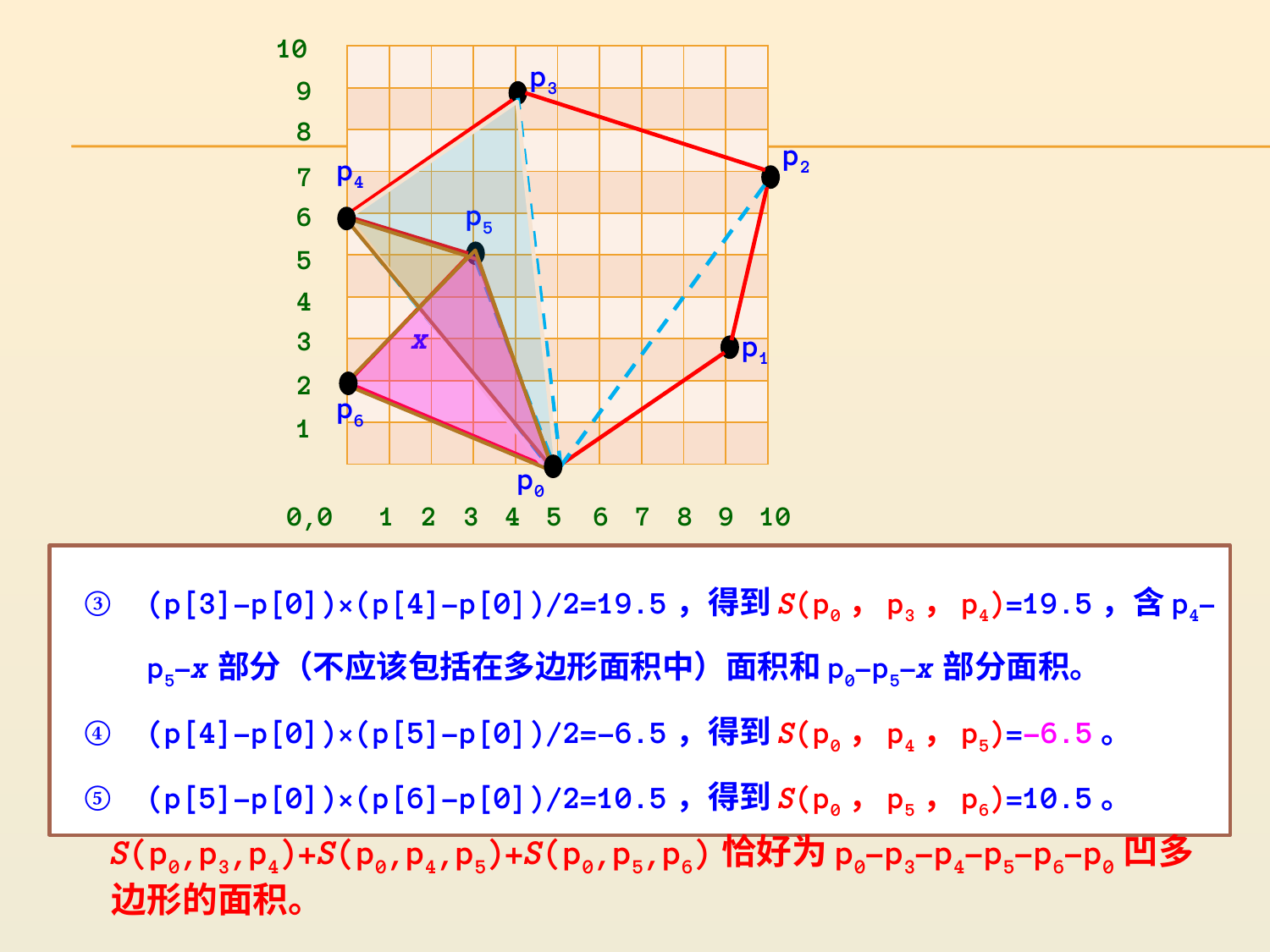

10
|  |  |  |  |  |  |  |  |  |  |
| --- | --- | --- | --- | --- | --- | --- | --- | --- | --- |
|  |  |  |  |  |  |  |  |  |  |
|  |  |  |  |  |  |  |  |  |  |
|  |  |  |  |  |  |  |  |  |  |
|  |  |  |  |  |  |  |  |  |  |
|  |  |  |  |  |  |  |  |  |  |
|  |  |  |  |  |  |  |  |  |  |
|  |  |  |  |  |  |  |  |  |  |
|  |  |  |  |  |  |  |  |  |  |
|  |  |  |  |  |  |  |  |  |  |
p3
9

8
p2
p4
7

p5
6

5

4
x
3
p1

2

p6
1

p0
0,0
1
2
3
4
5
6
7
8
9
10
(p[3]-p[0])×(p[4]-p[0])/2=19.5，得到S(p0，p3，p4)=19.5，含p4-p5-x部分（不应该包括在多边形面积中）面积和p0-p5-x部分面积。
(p[4]-p[0])×(p[5]-p[0])/2=-6.5，得到S(p0，p4，p5)=-6.5。
(p[5]-p[0])×(p[6]-p[0])/2=10.5，得到S(p0，p5，p6)=10.5。
S(p0,p3,p4)+S(p0,p4,p5)+S(p0,p5,p6)恰好为p0-p3-p4-p5-p6-p0凹多边形的面积。